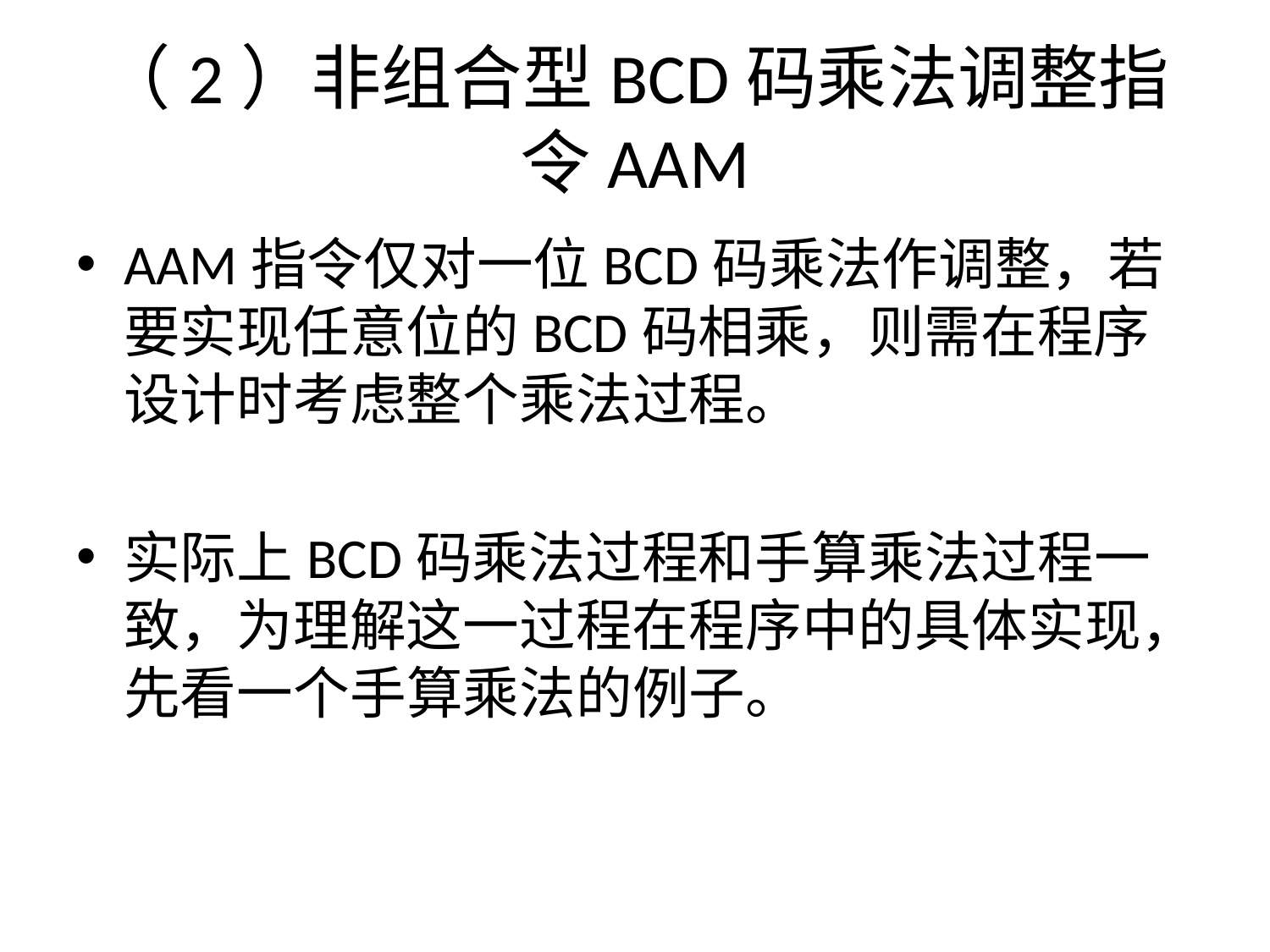

# （2）非组合型BCD码乘法调整指令AAM
AAM指令仅对一位BCD码乘法作调整，若要实现任意位的BCD码相乘，则需在程序设计时考虑整个乘法过程。

实际上BCD码乘法过程和手算乘法过程一致，为理解这一过程在程序中的具体实现，先看一个手算乘法的例子。